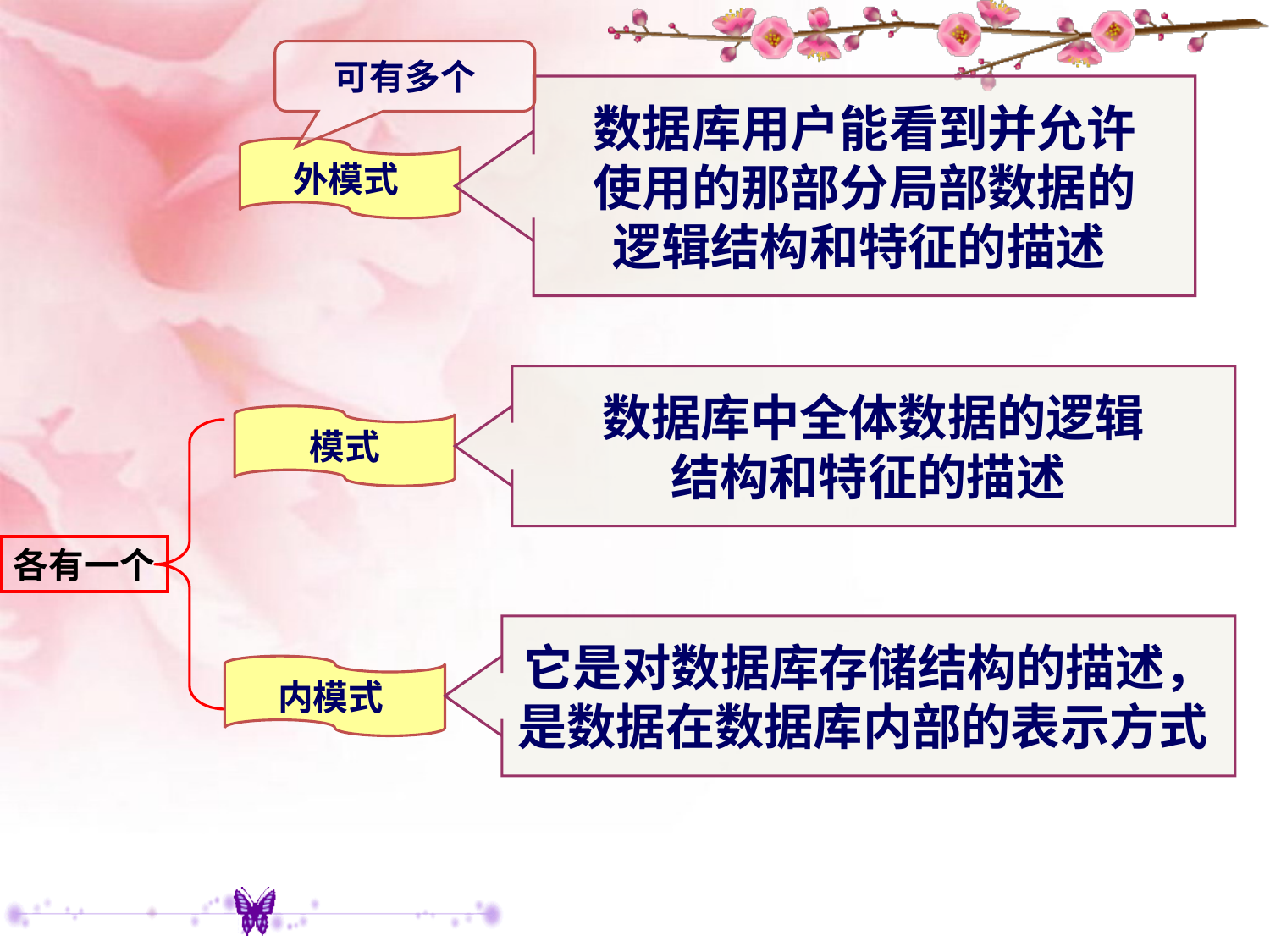

可有多个
数据库用户能看到并允许
使用的那部分局部数据的
逻辑结构和特征的描述

外模式
数据库中全体数据的逻辑
结构和特征的描述
模式

各有一个
它是对数据库存储结构的描述，
是数据在数据库内部的表示方式
内模式